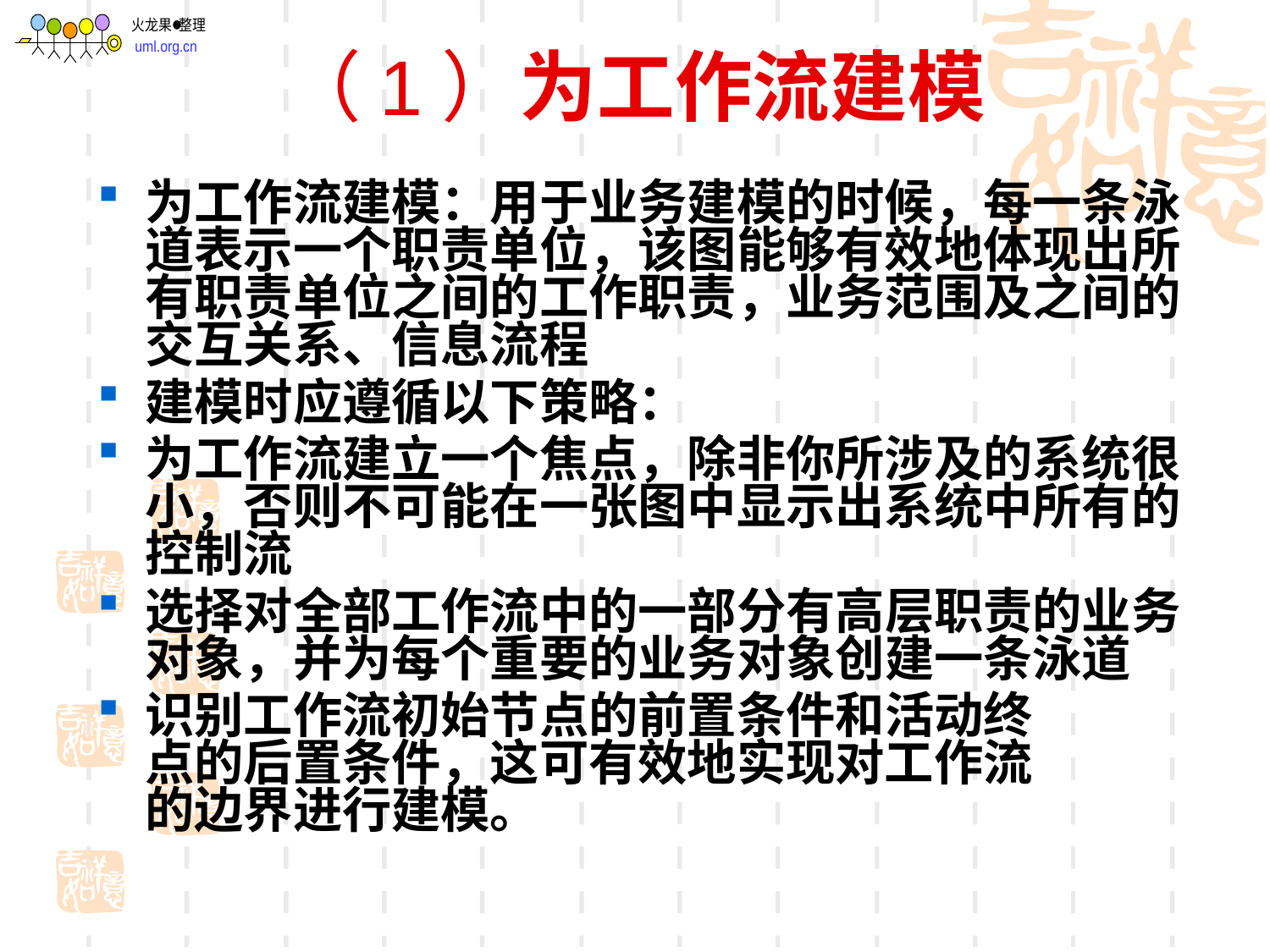

# （1）为工作流建模
为工作流建模：用于业务建模的时候，每一条泳道表示一个职责单位，该图能够有效地体现出所有职责单位之间的工作职责，业务范围及之间的交互关系、信息流程
建模时应遵循以下策略：
为工作流建立一个焦点，除非你所涉及的系统很小，否则不可能在一张图中显示出系统中所有的控制流
选择对全部工作流中的一部分有高层职责的业务对象，并为每个重要的业务对象创建一条泳道
识别工作流初始节点的前置条件和活动终
点的后置条件，这可有效地实现对工作流
的边界进行建模。